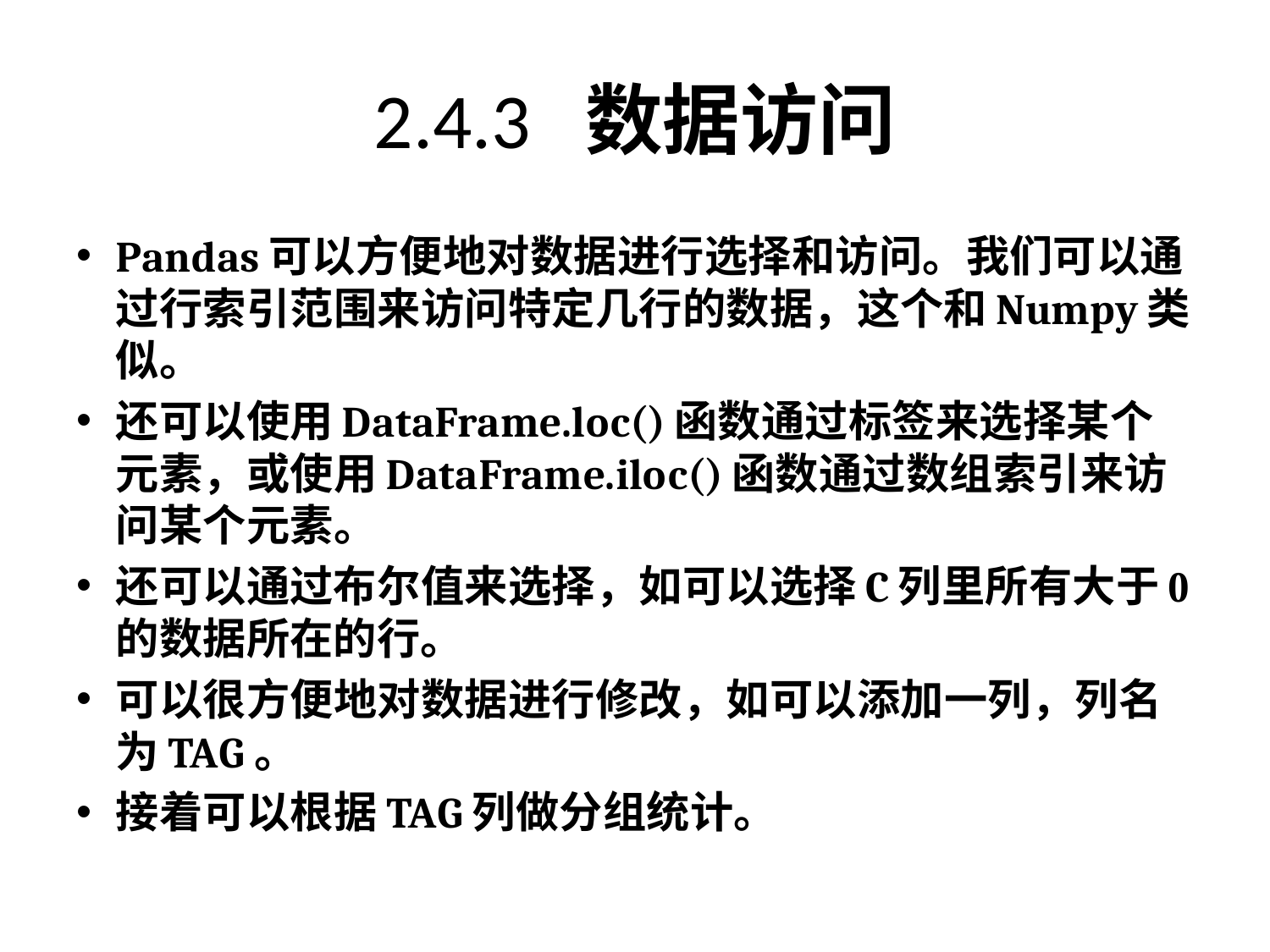

# 2.4.3  数据访问
Pandas可以方便地对数据进行选择和访问。我们可以通过行索引范围来访问特定几行的数据，这个和Numpy类似。
还可以使用DataFrame.loc()函数通过标签来选择某个元素，或使用DataFrame.iloc()函数通过数组索引来访问某个元素。
还可以通过布尔值来选择，如可以选择C列里所有大于0的数据所在的行。
可以很方便地对数据进行修改，如可以添加一列，列名为TAG。
接着可以根据TAG列做分组统计。